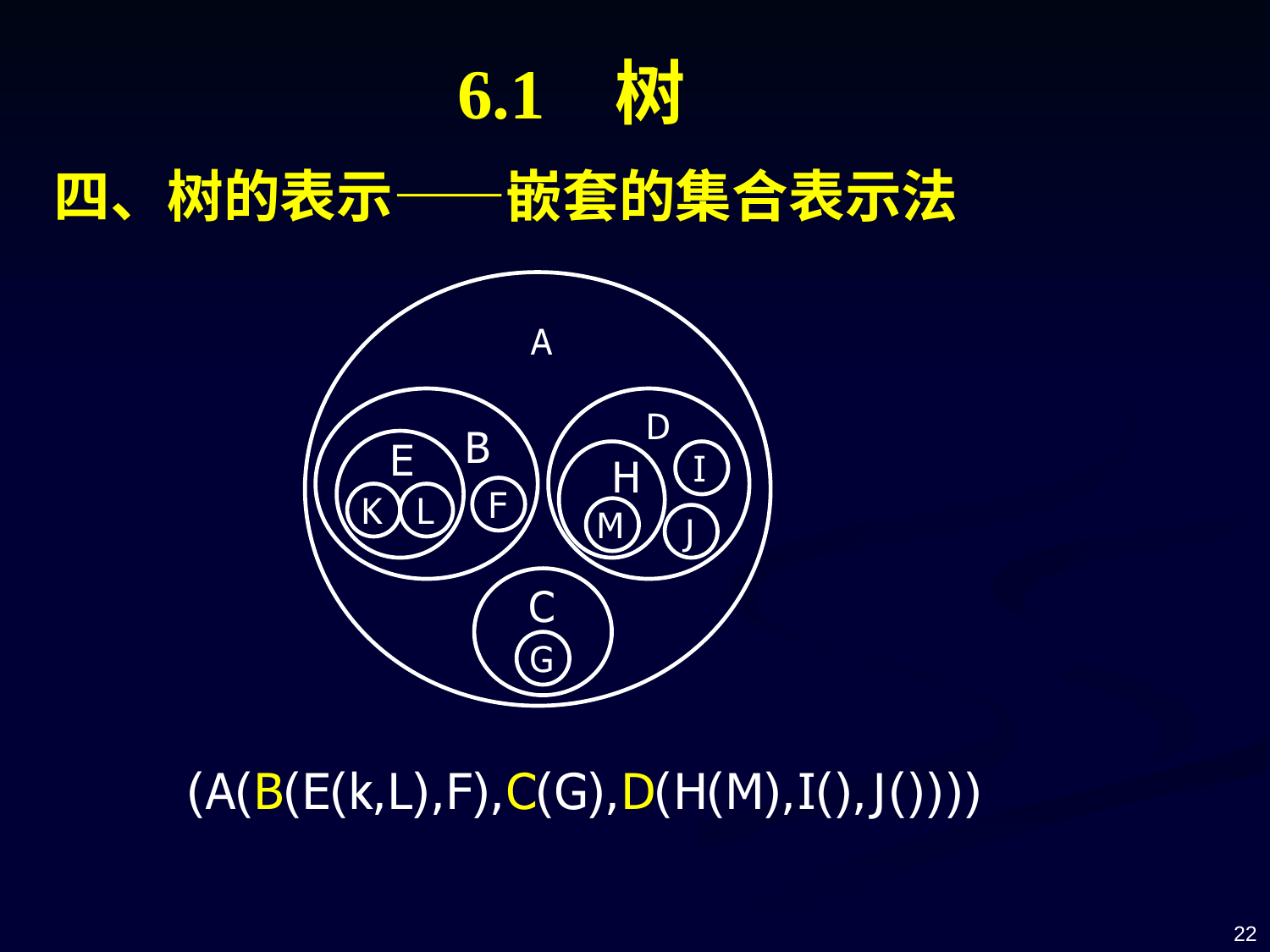

6.1   树
四、树的表示——嵌套的集合表示法

A

D
B

E

I
H
F
K
L
M
J

C
G
(A(B(E(k,L),F),C(G),D(H(M),I(),J())))
22